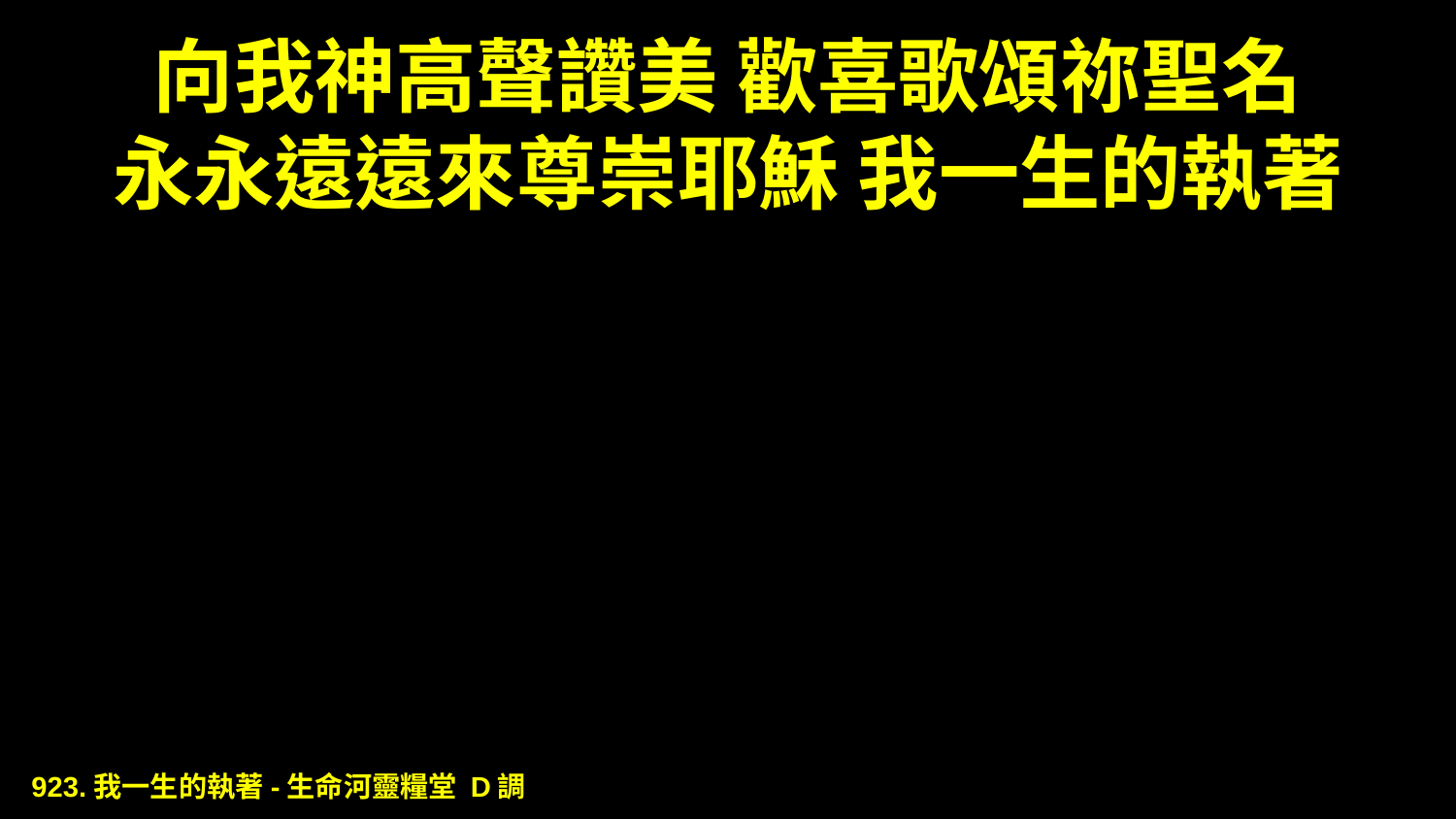

# 向我神高聲讚美 歡喜歌頌祢聖名 永永遠遠來尊崇耶穌 我一生的執著
923.我一生的執著-生命河靈糧堂 D調